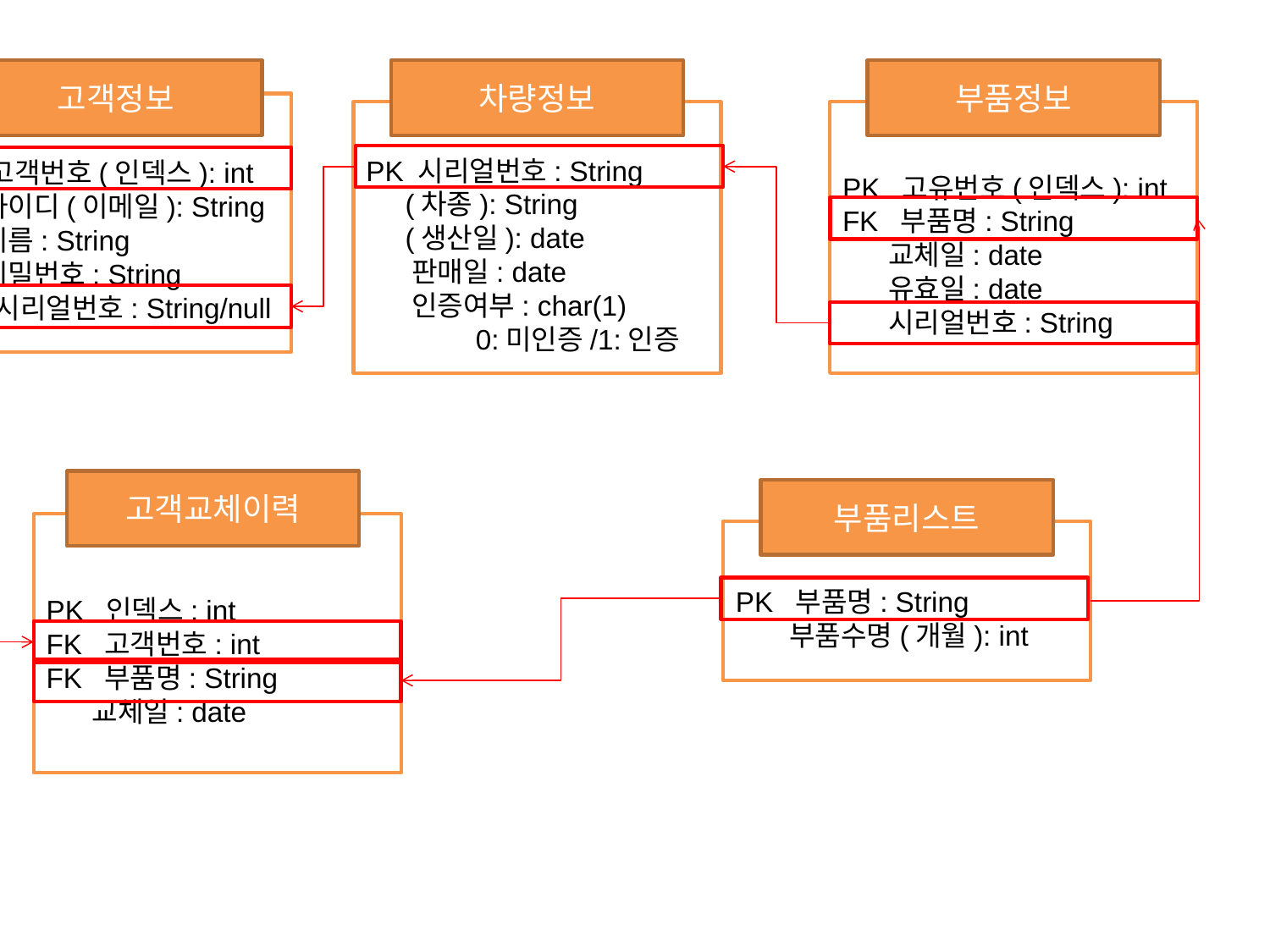

고객정보

PK 고객번호(인덱스): int
     아이디(이메일): String
     이름: String
     비밀번호: String
FK  시리얼번호: String/null

차량정보

PK 시리얼번호: String
     (차종): String
     (생산일): date
     판매일: date
     인증여부: char(1)
              0:미인증/1:인증

부품정보

PK  고유번호(인덱스): int
FK  부품명: String
     교체일: date
     유효일: date
     시리얼번호: String

고객교체이력

PK  인덱스: int
FK  고객번호: int
FK  부품명: String
     교체일: date

부품리스트

PK  부품명: String
      부품수명(개월): int